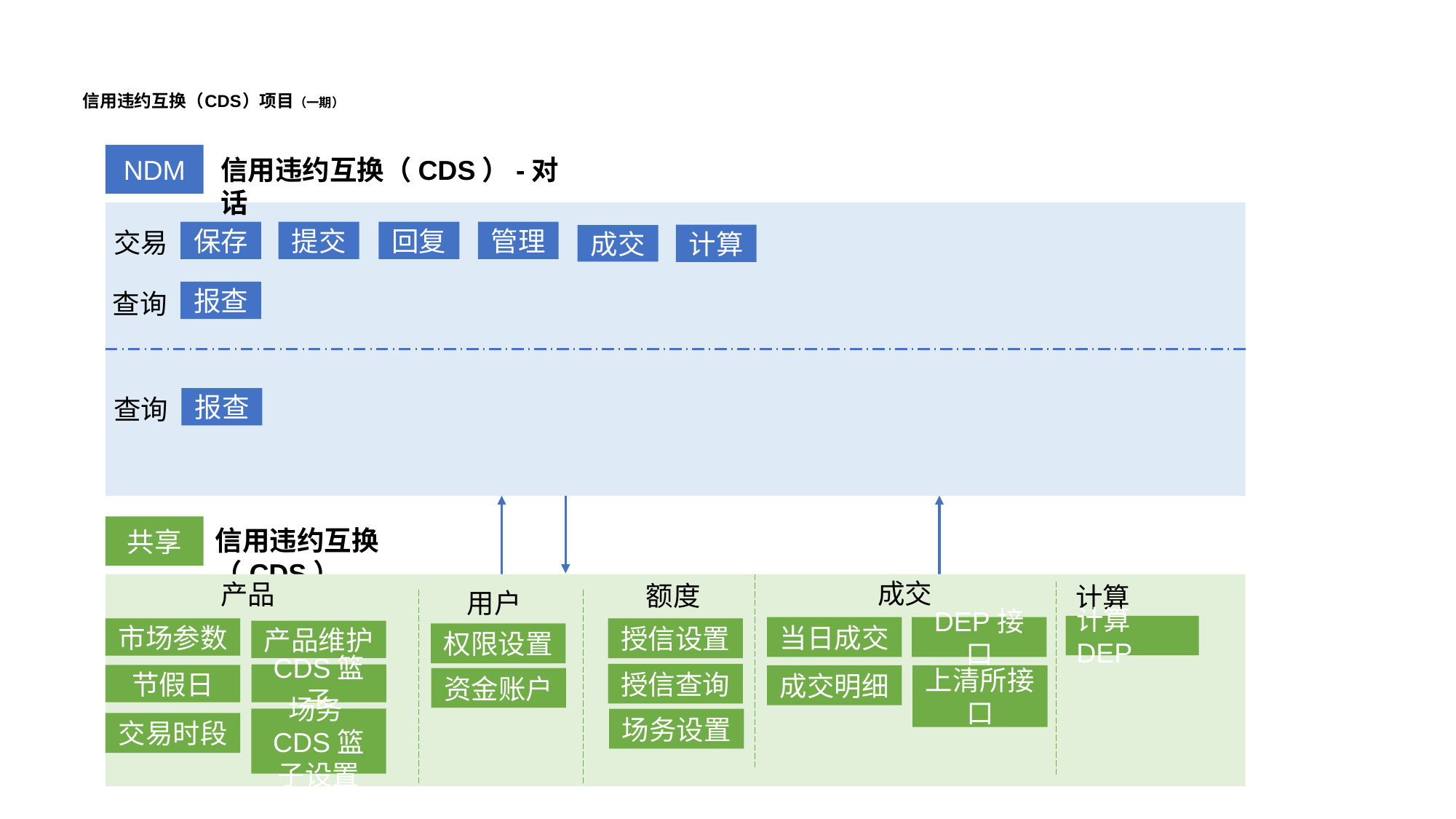

# 信用违约互换（CDS）项目（一期）
NDM
信用违约互换（CDS）-对话

交易
保存
提交
回复
管理
计算

成交

报查
查询
查询
报查
共享
信用违约互换（CDS）
成交
产品
额度

计算
用户
计算DEP
当日成交
DEP接口
授信设置
市场参数
产品维护
权限设置
授信查询
CDS篮子
节假日
成交明细
上清所接口
资金账户
场务CDS篮子设置
场务设置
交易时段